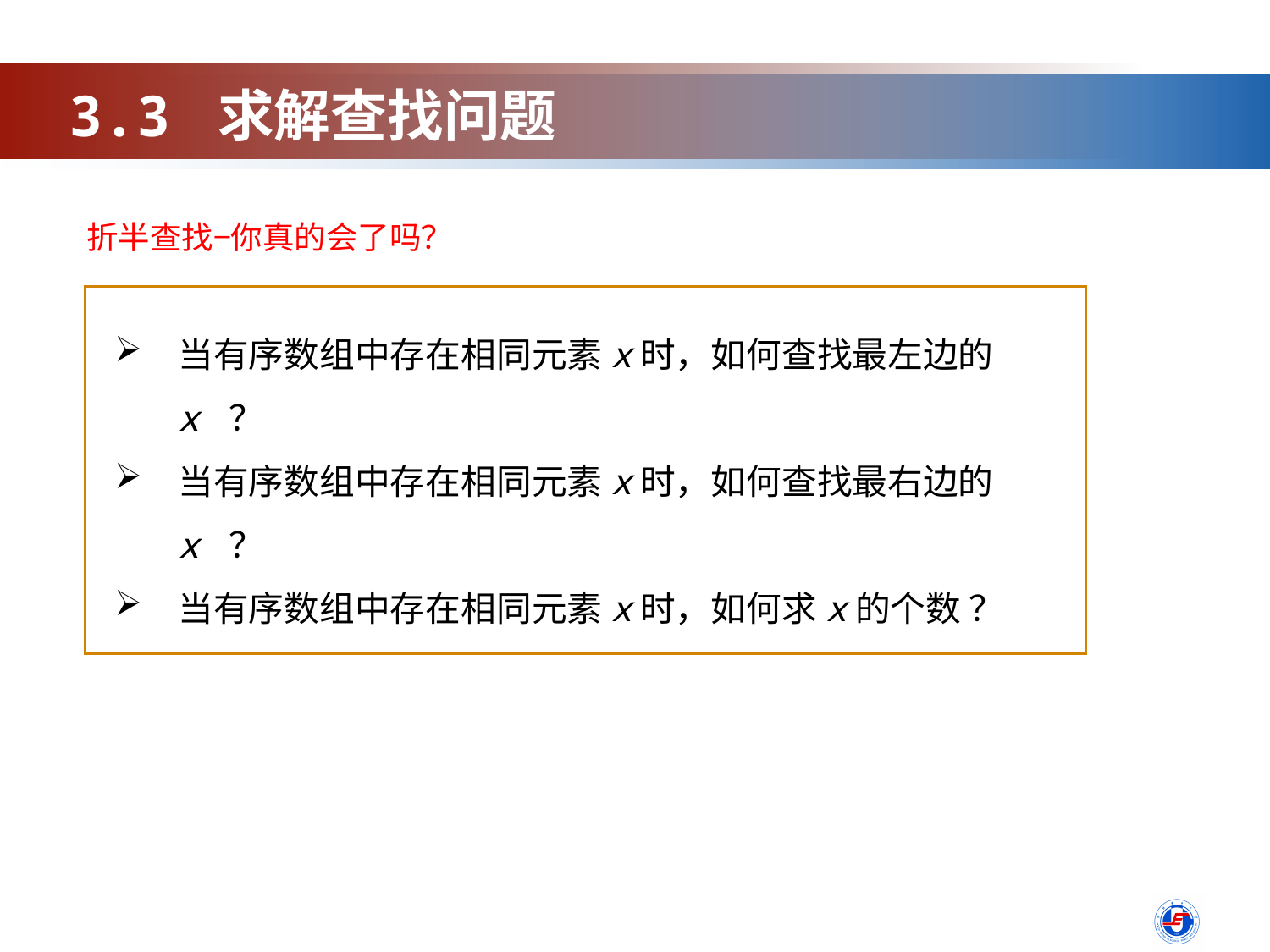

3.3 求解查找问题
折半查找−你真的会了吗？
当有序数组中存在相同元素x时，如何查找最左边的x ？
当有序数组中存在相同元素x时，如何查找最右边的x ？
当有序数组中存在相同元素x时，如何求x的个数 ？